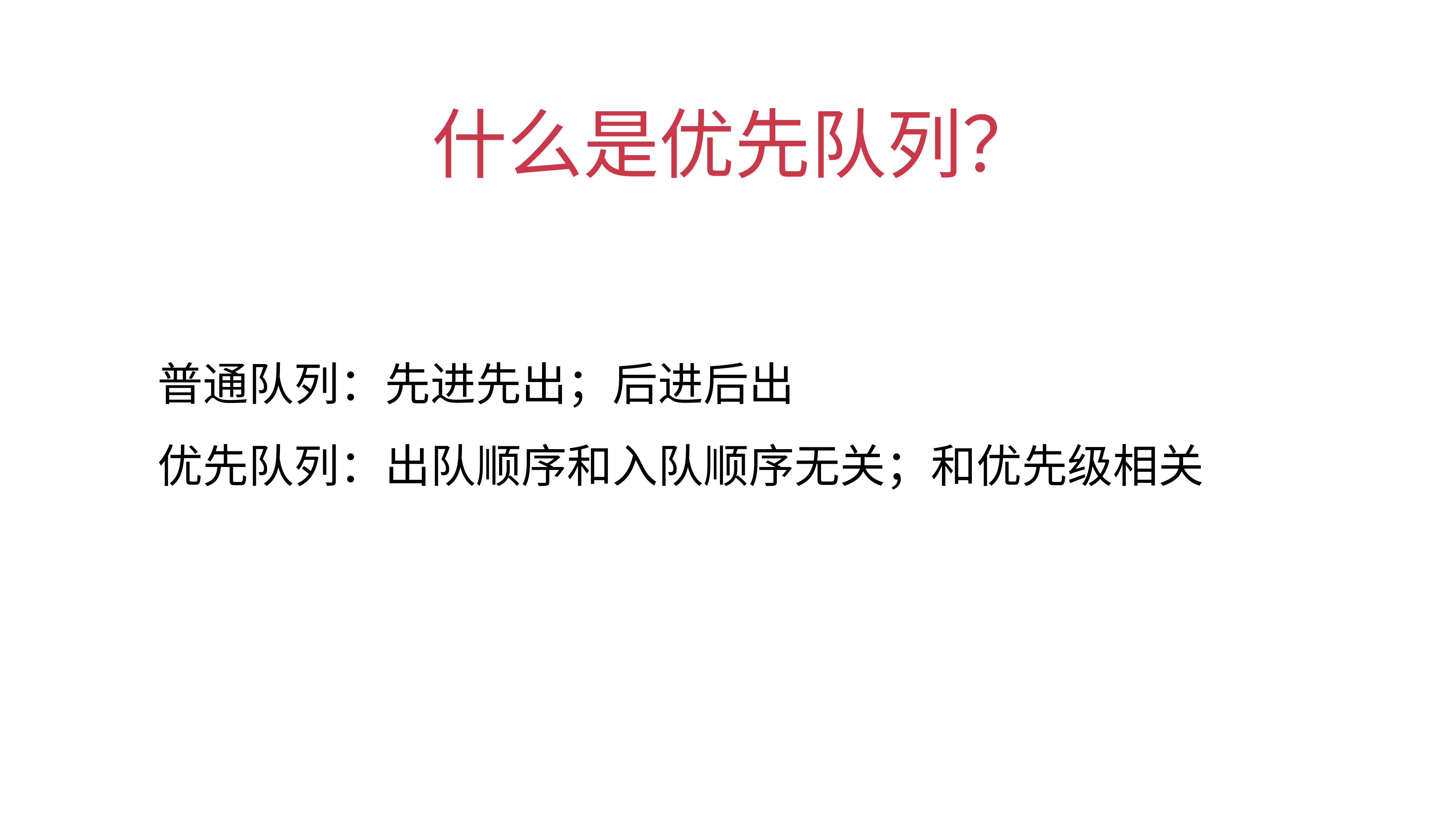

# 什么是优先队列？
普通队列：先进先出；后进后出
优先队列：出队顺序和入队顺序无关；和优先级相关